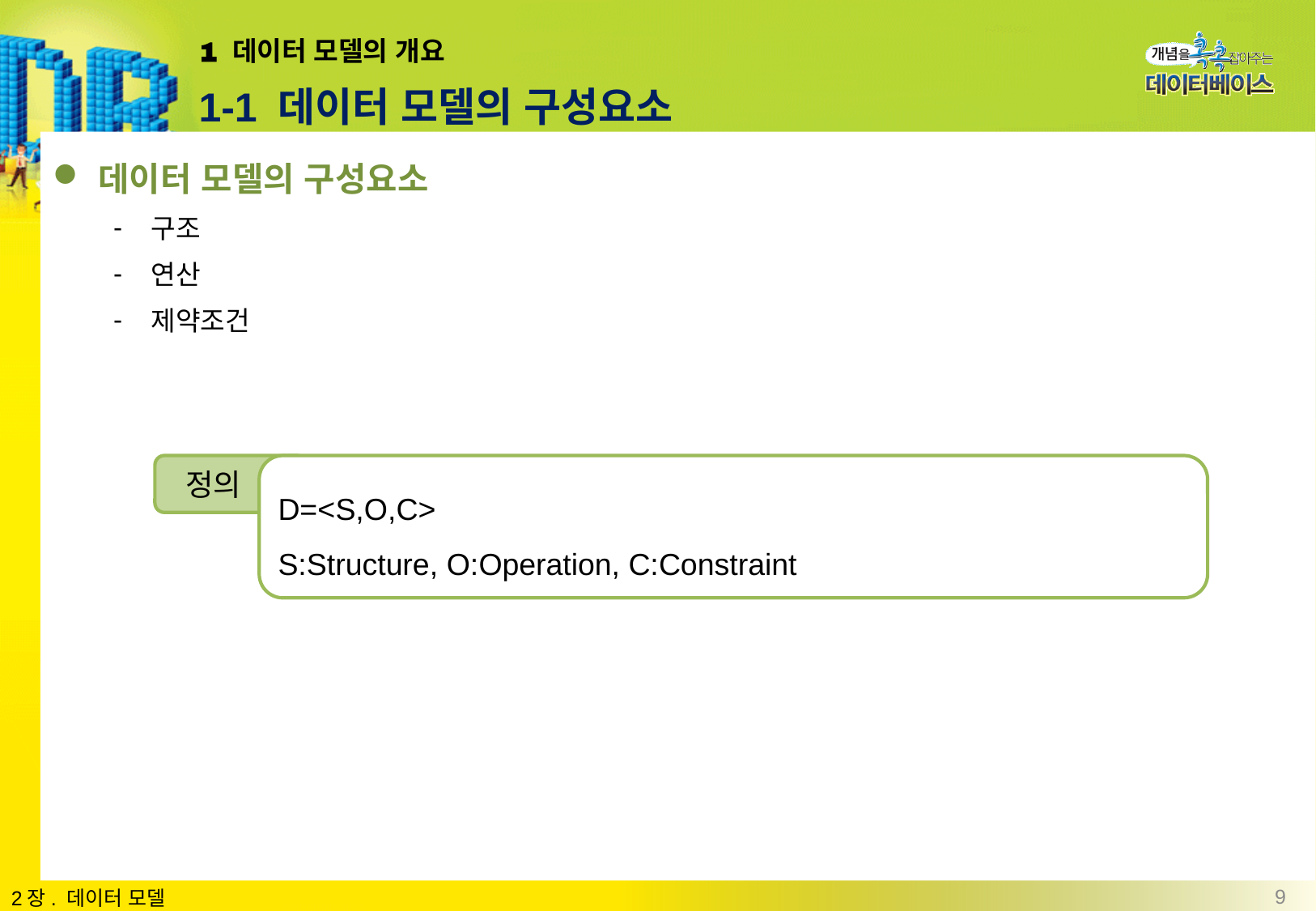

# 1 데이터 모델의 개요
1-1 데이터 모델의 구성요소
데이터 모델의 구성요소
구조
연산
제약조건
 정의
D=<S,O,C>
S:Structure, O:Operation, C:Constraint
9